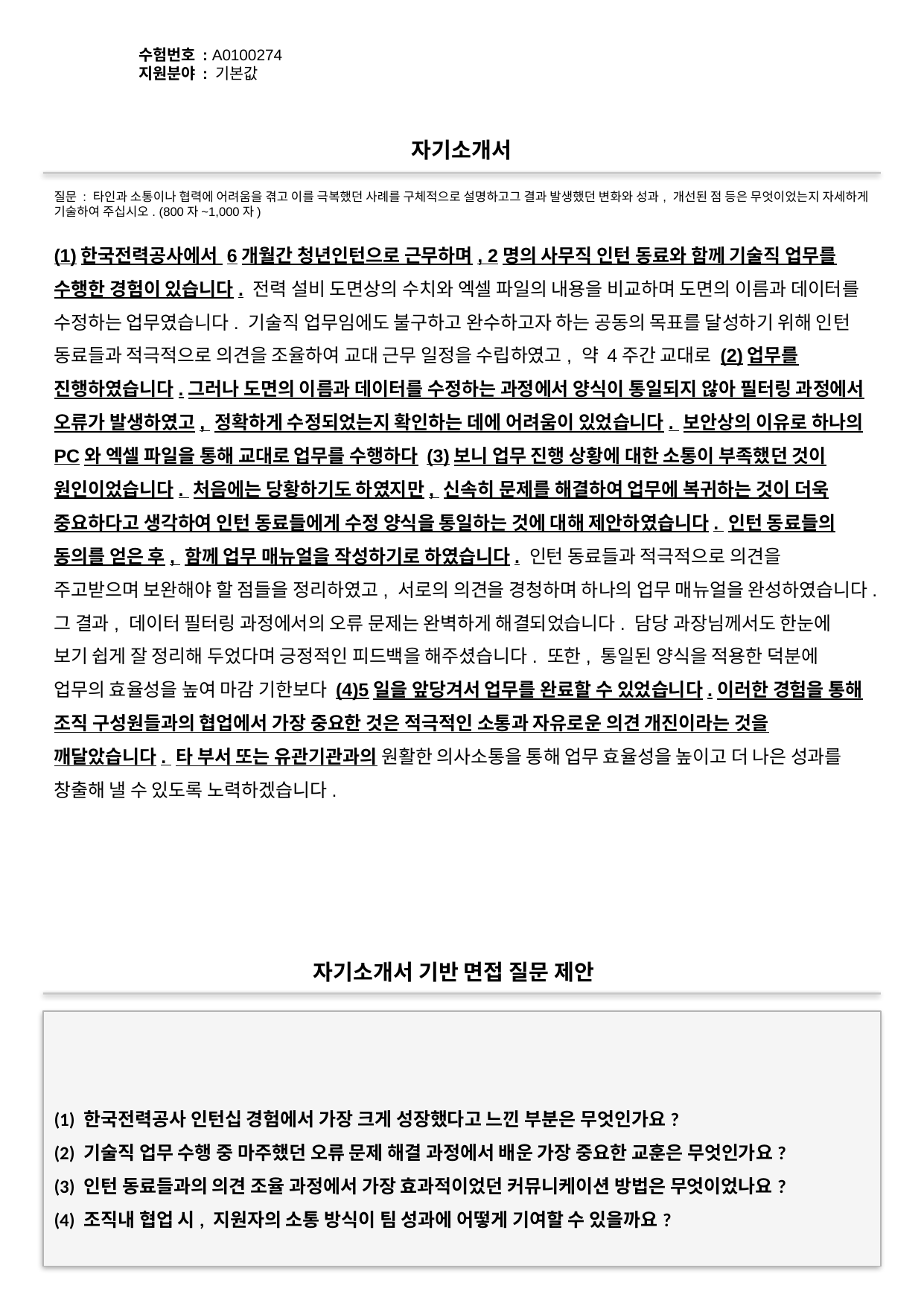

수험번호 : A0100274
지원분야 : 기본값
#

자기소개서

질문 : 타인과 소통이나 협력에 어려움을 겪고 이를 극복했던 사례를 구체적으로 설명하고그 결과 발생했던 변화와 성과, 개선된 점 등은 무엇이었는지 자세하게 기술하여 주십시오. (800자~1,000자)

(1)한국전력공사에서 6개월간 청년인턴으로 근무하며, 2명의 사무직 인턴 동료와 함께 기술직 업무를 수행한 경험이 있습니다. 전력 설비 도면상의 수치와 엑셀 파일의 내용을 비교하며 도면의 이름과 데이터를 수정하는 업무였습니다. 기술직 업무임에도 불구하고 완수하고자 하는 공동의 목표를 달성하기 위해 인턴 동료들과 적극적으로 의견을 조율하여 교대 근무 일정을 수립하였고, 약 4주간 교대로 (2)업무를 진행하였습니다.그러나 도면의 이름과 데이터를 수정하는 과정에서 양식이 통일되지 않아 필터링 과정에서 오류가 발생하였고, 정확하게 수정되었는지 확인하는 데에 어려움이 있었습니다. 보안상의 이유로 하나의 PC와 엑셀 파일을 통해 교대로 업무를 수행하다 (3)보니 업무 진행 상황에 대한 소통이 부족했던 것이 원인이었습니다. 처음에는 당황하기도 하였지만, 신속히 문제를 해결하여 업무에 복귀하는 것이 더욱 중요하다고 생각하여 인턴 동료들에게 수정 양식을 통일하는 것에 대해 제안하였습니다. 인턴 동료들의 동의를 얻은 후, 함께 업무 매뉴얼을 작성하기로 하였습니다. 인턴 동료들과 적극적으로 의견을 주고받으며 보완해야 할 점들을 정리하였고, 서로의 의견을 경청하며 하나의 업무 매뉴얼을 완성하였습니다.그 결과, 데이터 필터링 과정에서의 오류 문제는 완벽하게 해결되었습니다. 담당 과장님께서도 한눈에 보기 쉽게 잘 정리해 두었다며 긍정적인 피드백을 해주셨습니다. 또한, 통일된 양식을 적용한 덕분에 업무의 효율성을 높여 마감 기한보다 (4)5일을 앞당겨서 업무를 완료할 수 있었습니다.이러한 경험을 통해 조직 구성원들과의 협업에서 가장 중요한 것은 적극적인 소통과 자유로운 의견 개진이라는 것을 깨달았습니다. 타 부서 또는 유관기관과의 원활한 의사소통을 통해 업무 효율성을 높이고 더 나은 성과를 창출해 낼 수 있도록 노력하겠습니다.

자기소개서 기반 면접 질문 제안

(1) 한국전력공사 인턴십 경험에서 가장 크게 성장했다고 느낀 부분은 무엇인가요?
(2) 기술직 업무 수행 중 마주했던 오류 문제 해결 과정에서 배운 가장 중요한 교훈은 무엇인가요?
(3) 인턴 동료들과의 의견 조율 과정에서 가장 효과적이었던 커뮤니케이션 방법은 무엇이었나요?
(4) 조직내 협업 시, 지원자의 소통 방식이 팀 성과에 어떻게 기여할 수 있을까요?